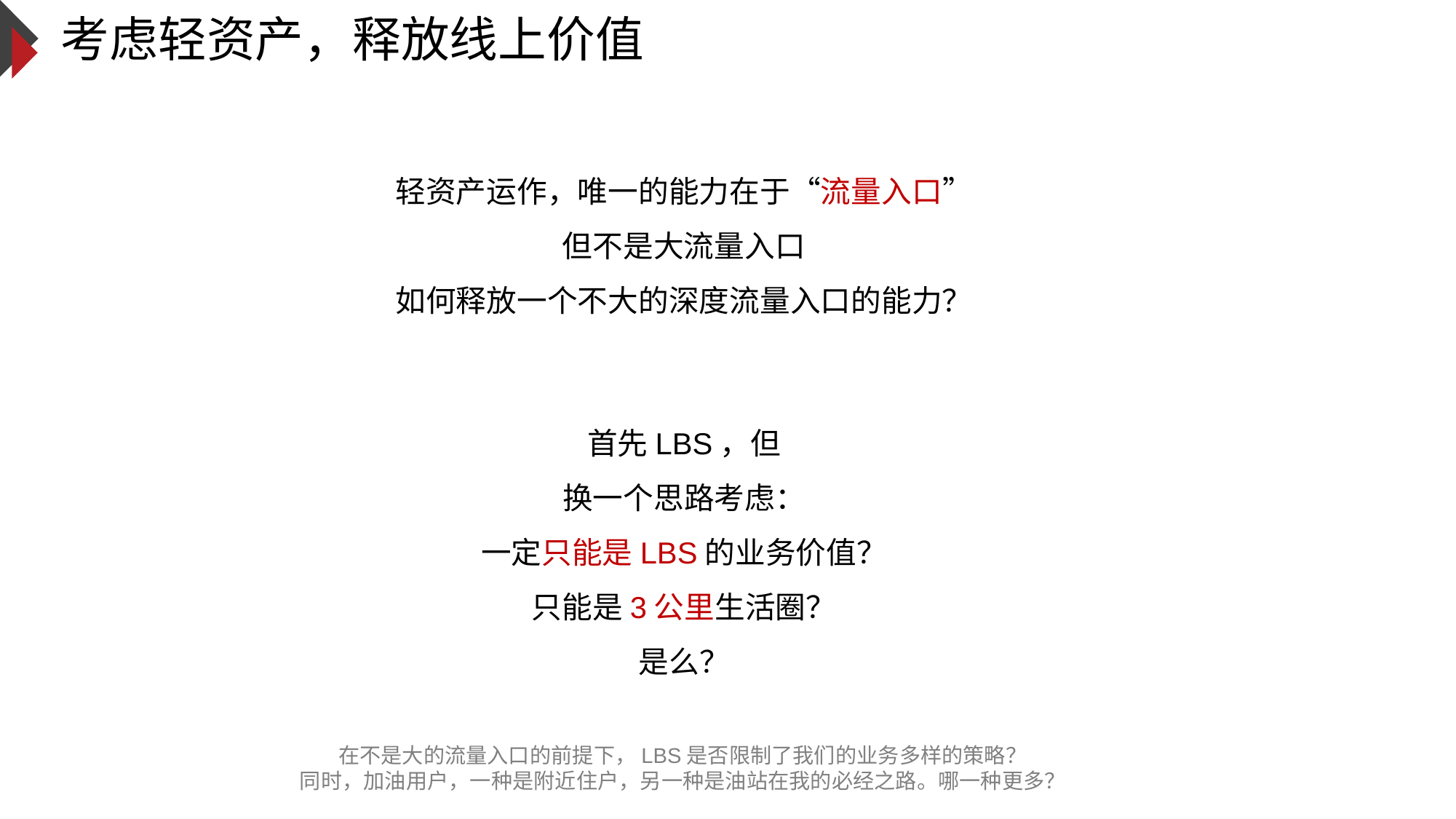

# 考虑轻资产，释放线上价值
轻资产运作，唯一的能力在于“流量入口”
但不是大流量入口
如何释放一个不大的深度流量入口的能力？
首先LBS，但
换一个思路考虑：
一定只能是LBS的业务价值？
只能是3公里生活圈？
是么？
在不是大的流量入口的前提下，LBS是否限制了我们的业务多样的策略？
同时，加油用户，一种是附近住户，另一种是油站在我的必经之路。哪一种更多？